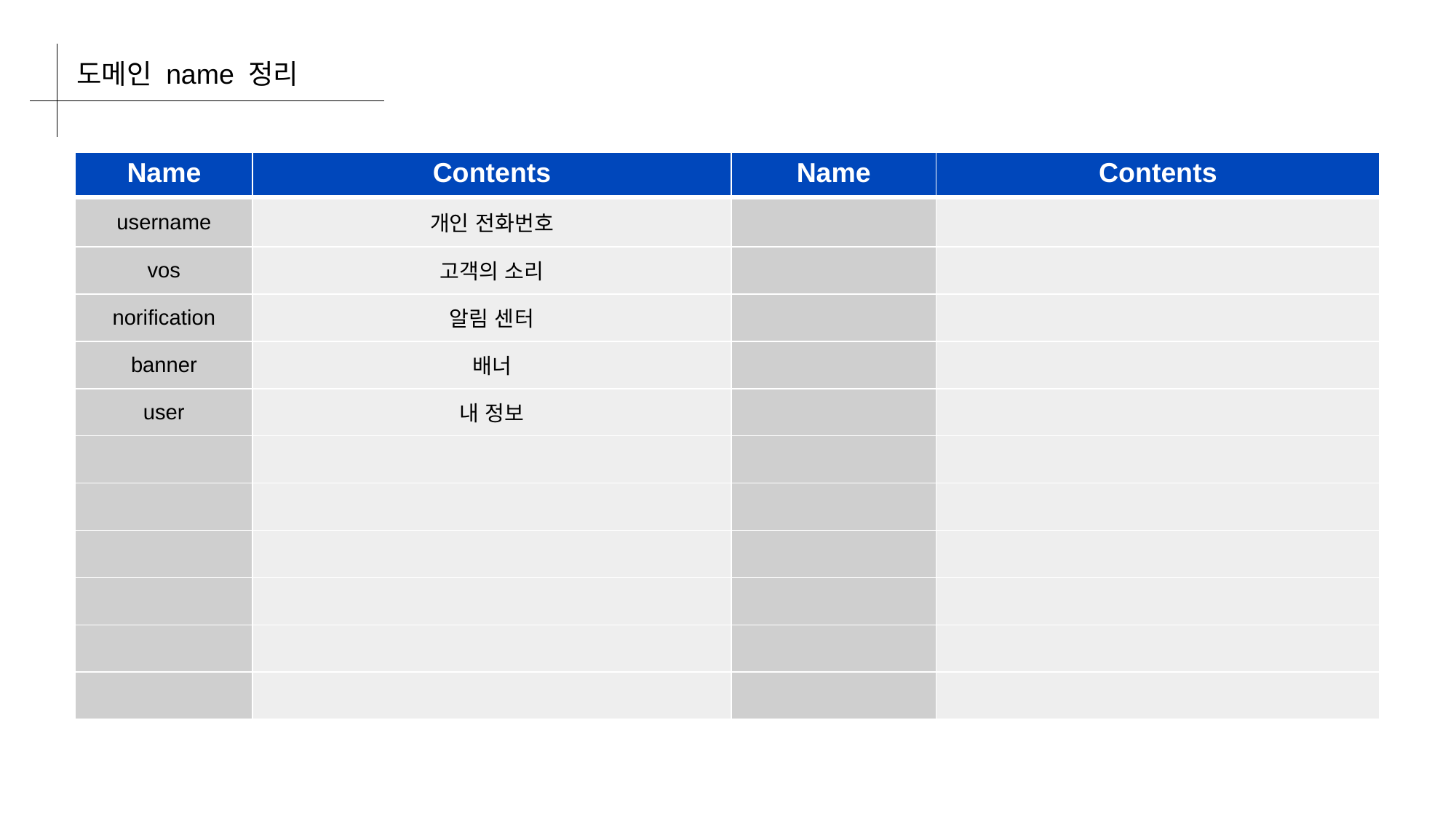

도메인 name 정리
| Name | Contents | Name | Contents |
| --- | --- | --- | --- |
| username | 개인 전화번호 |  |  |
| vos | 고객의 소리 |  |  |
| norification | 알림 센터 |  |  |
| banner | 배너 |  |  |
| user | 내 정보 |  |  |
|  |  |  |  |
|  |  |  |  |
|  |  |  |  |
|  |  |  |  |
|  |  |  |  |
|  |  |  |  |